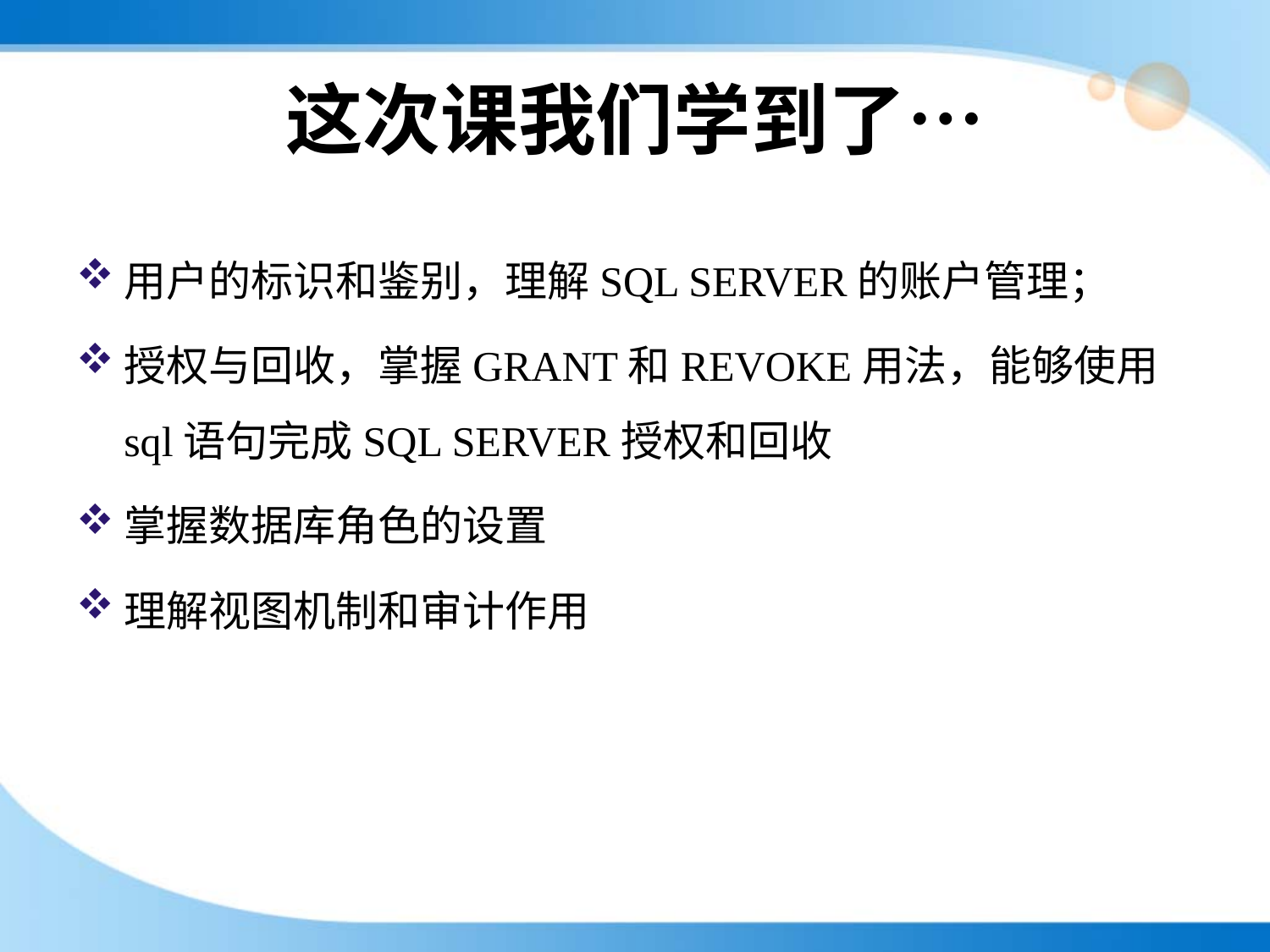

# 这次课我们学到了…
用户的标识和鉴别，理解SQL SERVER的账户管理；
授权与回收，掌握GRANT和REVOKE用法，能够使用sql语句完成SQL SERVER授权和回收
掌握数据库角色的设置
理解视图机制和审计作用